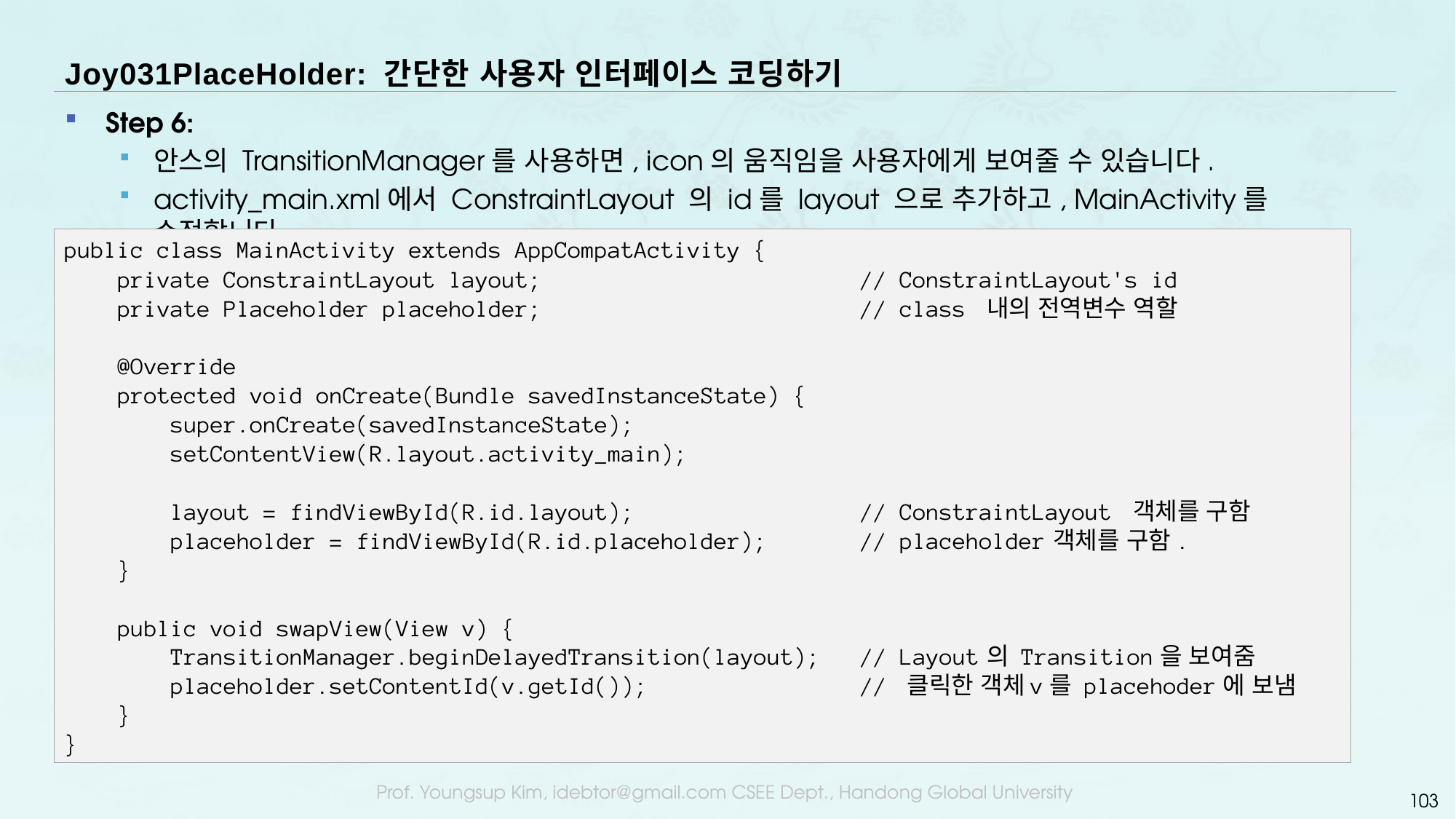

# Joy031PlaceHolder: 간단한 사용자 인터페이스 코딩하기
Step 6:
안스의 TransitionManager를 사용하면, icon의 움직임을 사용자에게 보여줄 수 있습니다.
activity_main.xml에서 ConstraintLayout 의 id를 layout 으로 추가하고, MainActivity를 수정합니다.

public class MainActivity extends AppCompatActivity {
    private ConstraintLayout layout;                        // ConstraintLayout's id
    private Placeholder placeholder;                        // class 내의 전역변수 역할

    @Override
    protected void onCreate(Bundle savedInstanceState) {
        super.onCreate(savedInstanceState);
        setContentView(R.layout.activity_main);

        layout = findViewById(R.id.layout);                 // ConstraintLayout 객체를 구함
        placeholder = findViewById(R.id.placeholder);       // placeholder객체를 구함.
    }

    public void swapView(View v) {
        TransitionManager.beginDelayedTransition(layout);   // Layout의 Transition을 보여줌
        placeholder.setContentId(v.getId());                // 클릭한 객체v를 placehoder에 보냄
    }
}
103